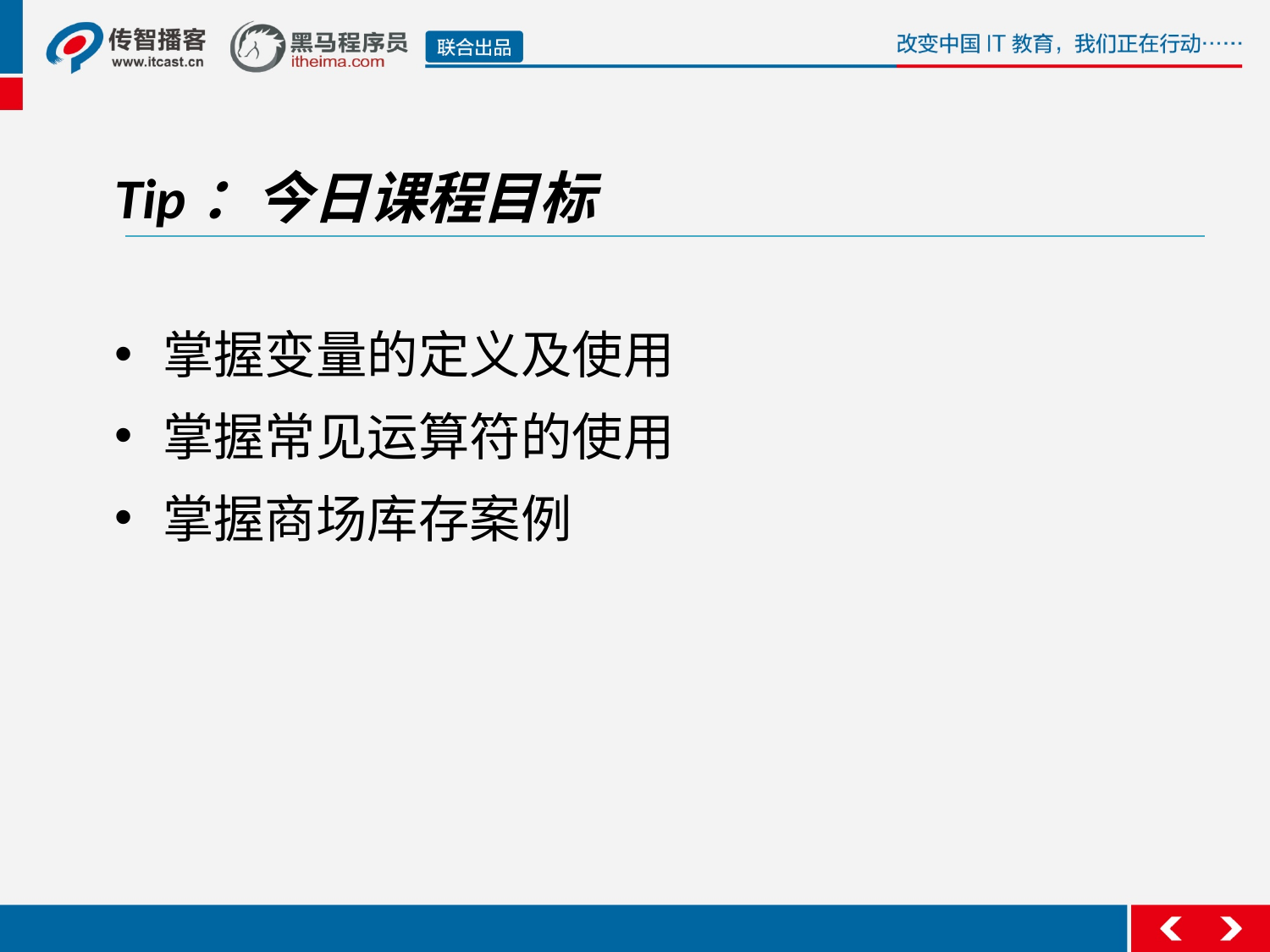

Tip：今日课程目标
掌握变量的定义及使用
掌握常见运算符的使用
掌握商场库存案例